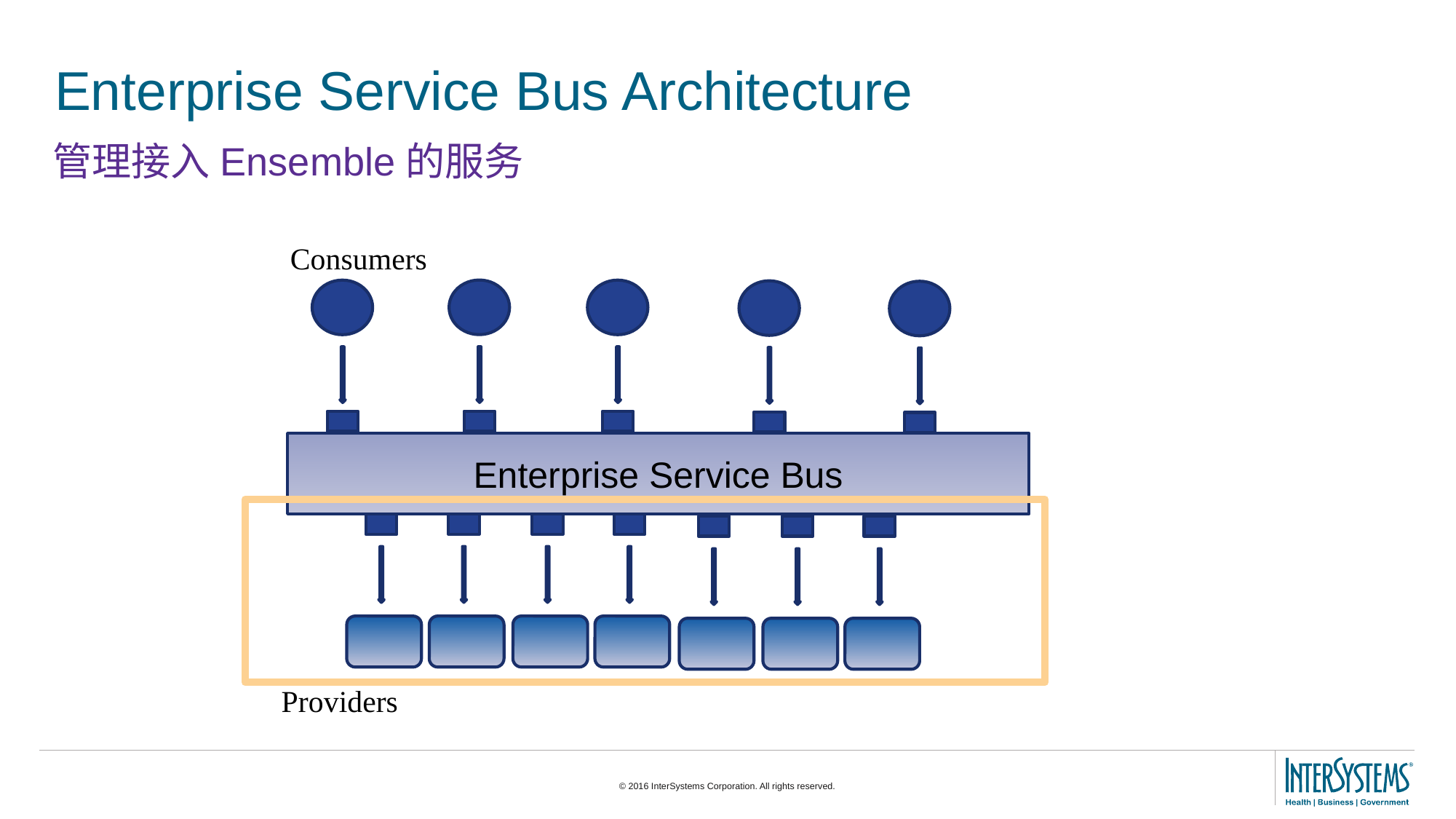

# Enterprise Service Bus Architecture
管理接入Ensemble的服务

Consumers

Enterprise Service Bus

Providers